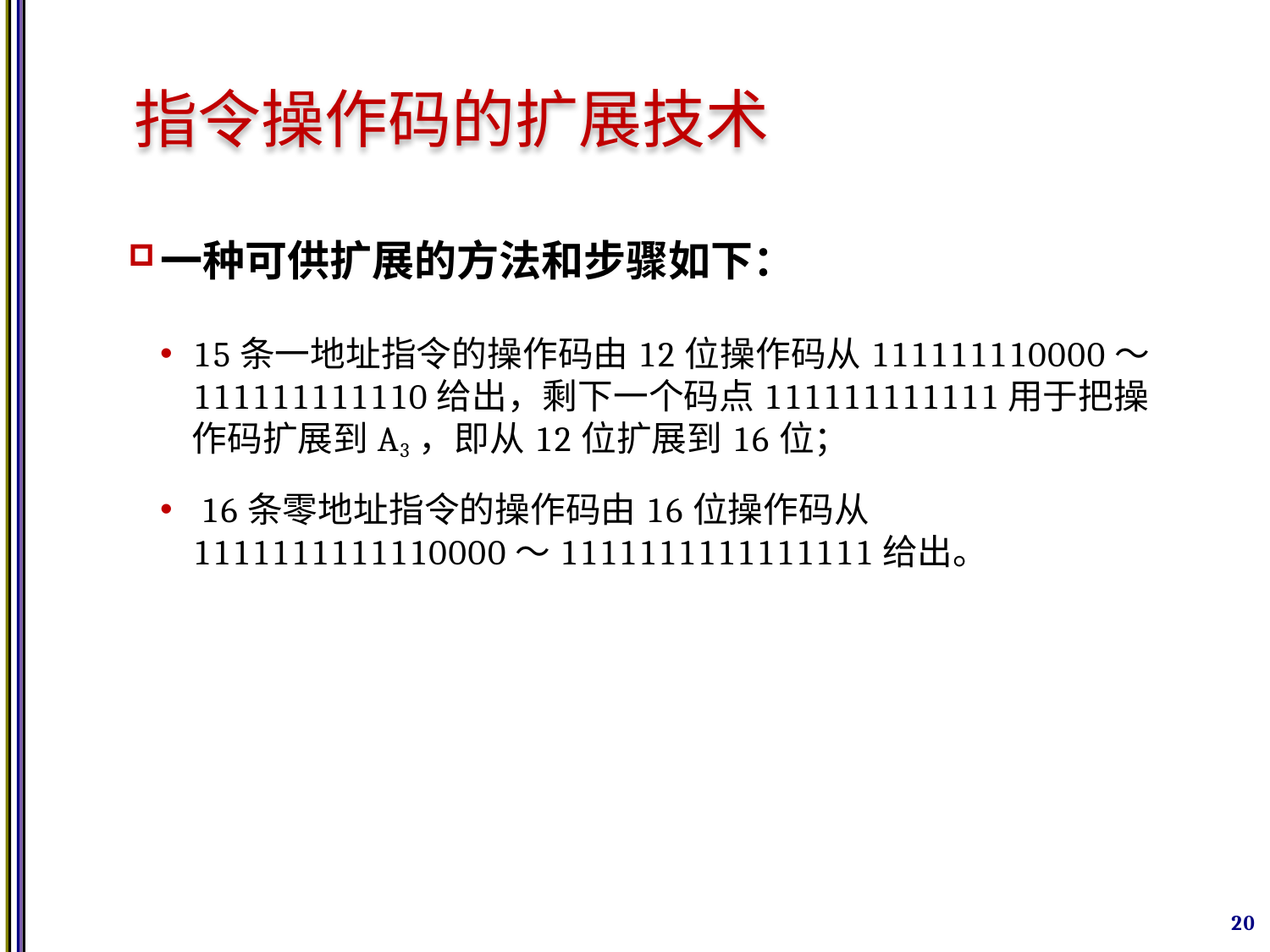

# 指令操作码的扩展技术
一种可供扩展的方法和步骤如下：
15条一地址指令的操作码由12位操作码从111111110000～111111111110给出，剩下一个码点111111111111用于把操作码扩展到A3，即从12位扩展到16位；
 16条零地址指令的操作码由16位操作码从1111111111110000～1111111111111111给出。
20